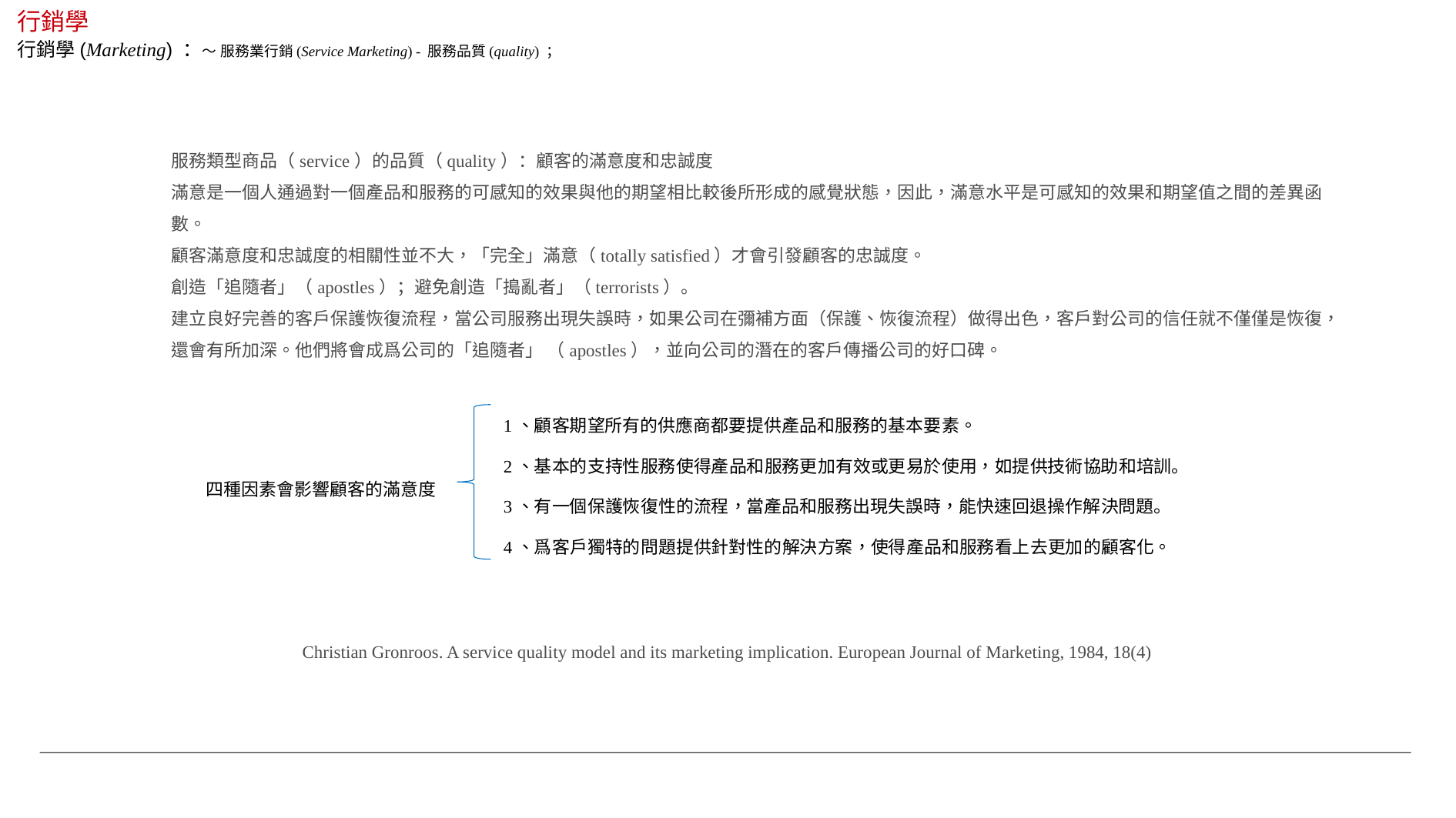

行銷學
行銷學(Marketing) ：～ 服務業行銷(Service Marketing) - 服務品質(quality) ；
服務類型商品（service）的品質（quality）：顧客的滿意度和忠誠度
滿意是一個人通過對一個產品和服務的可感知的效果與他的期望相比較後所形成的感覺狀態，因此，滿意水平是可感知的效果和期望值之間的差異函數。
顧客滿意度和忠誠度的相關性並不大，「完全」滿意（totally satisfied）才會引發顧客的忠誠度。
創造「追隨者」（apostles）；避免創造「搗亂者」（terrorists）。
建立良好完善的客戶保護恢復流程，當公司服務出現失誤時，如果公司在彌補方面（保護、恢復流程）做得出色，客戶對公司的信任就不僅僅是恢復，還會有所加深。他們將會成爲公司的「追隨者」 （apostles），並向公司的潛在的客戶傳播公司的好口碑。
1、顧客期望所有的供應商都要提供產品和服務的基本要素。

2、基本的支持性服務使得產品和服務更加有效或更易於使用，如提供技術協助和培訓。
四種因素會影響顧客的滿意度
3、有一個保護恢復性的流程，當產品和服務出現失誤時，能快速回退操作解決問題。
4、爲客戶獨特的問題提供針對性的解決方案，使得產品和服務看上去更加的顧客化。
Christian Gronroos. A service quality model and its marketing implication. European Journal of Marketing, 1984, 18(4)